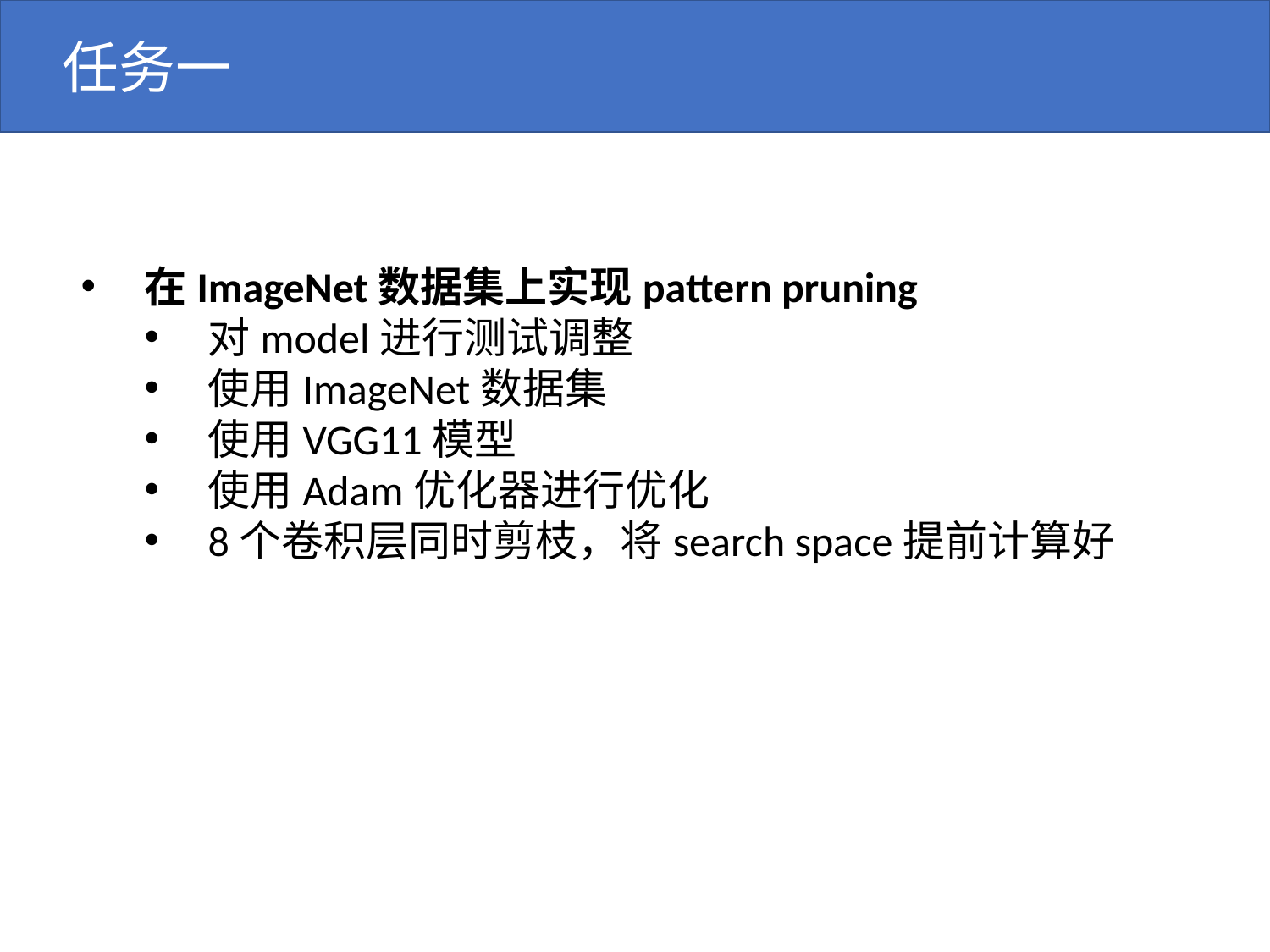

任务一
在ImageNet数据集上实现pattern pruning
对model进行测试调整
使用ImageNet数据集
使用VGG11模型
使用Adam优化器进行优化
8个卷积层同时剪枝，将search space提前计算好